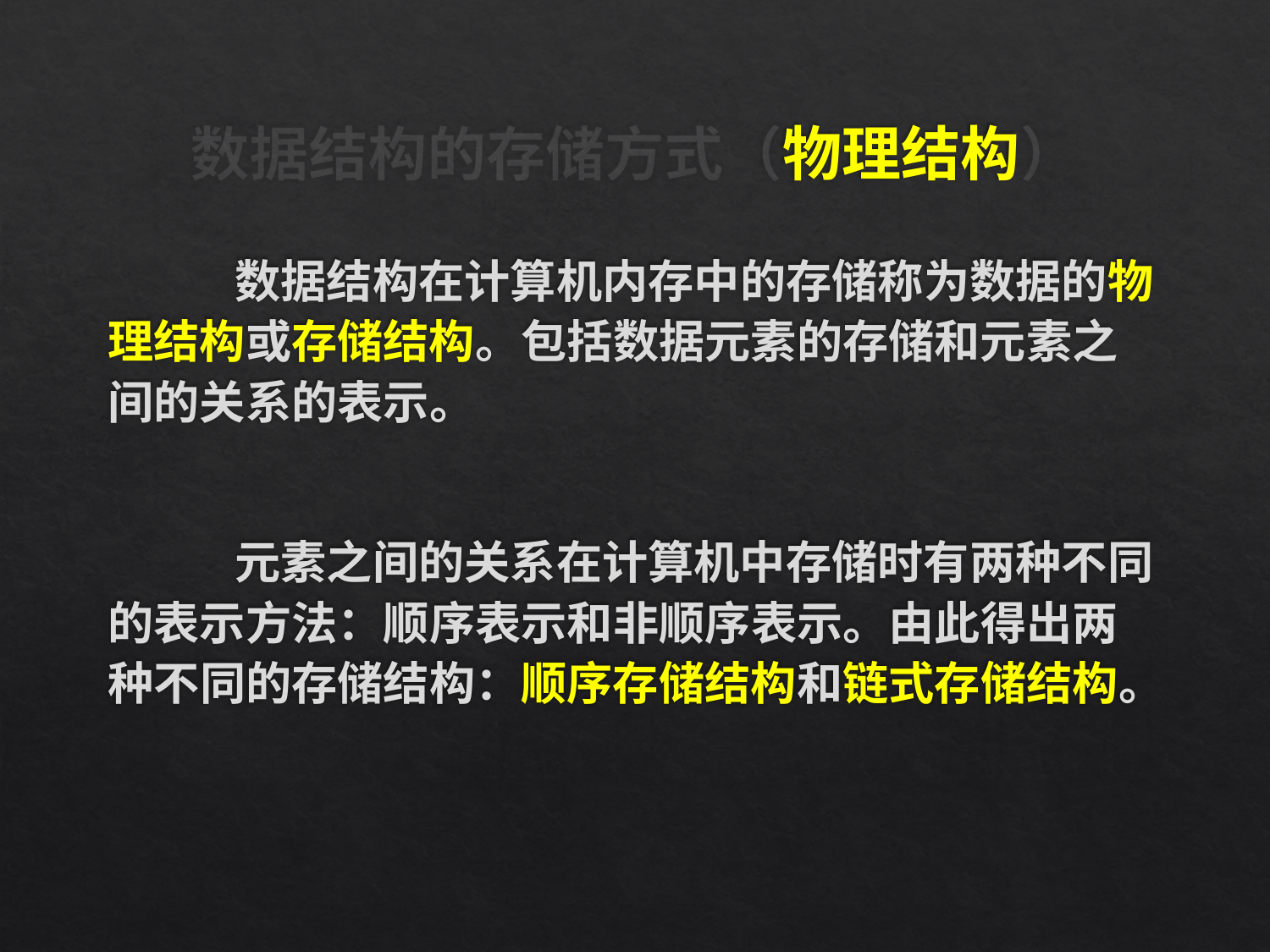

# 数据结构的存储方式（物理结构）
	数据结构在计算机内存中的存储称为数据的物理结构或存储结构。包括数据元素的存储和元素之间的关系的表示。

	元素之间的关系在计算机中存储时有两种不同的表示方法：顺序表示和非顺序表示。由此得出两种不同的存储结构：顺序存储结构和链式存储结构。